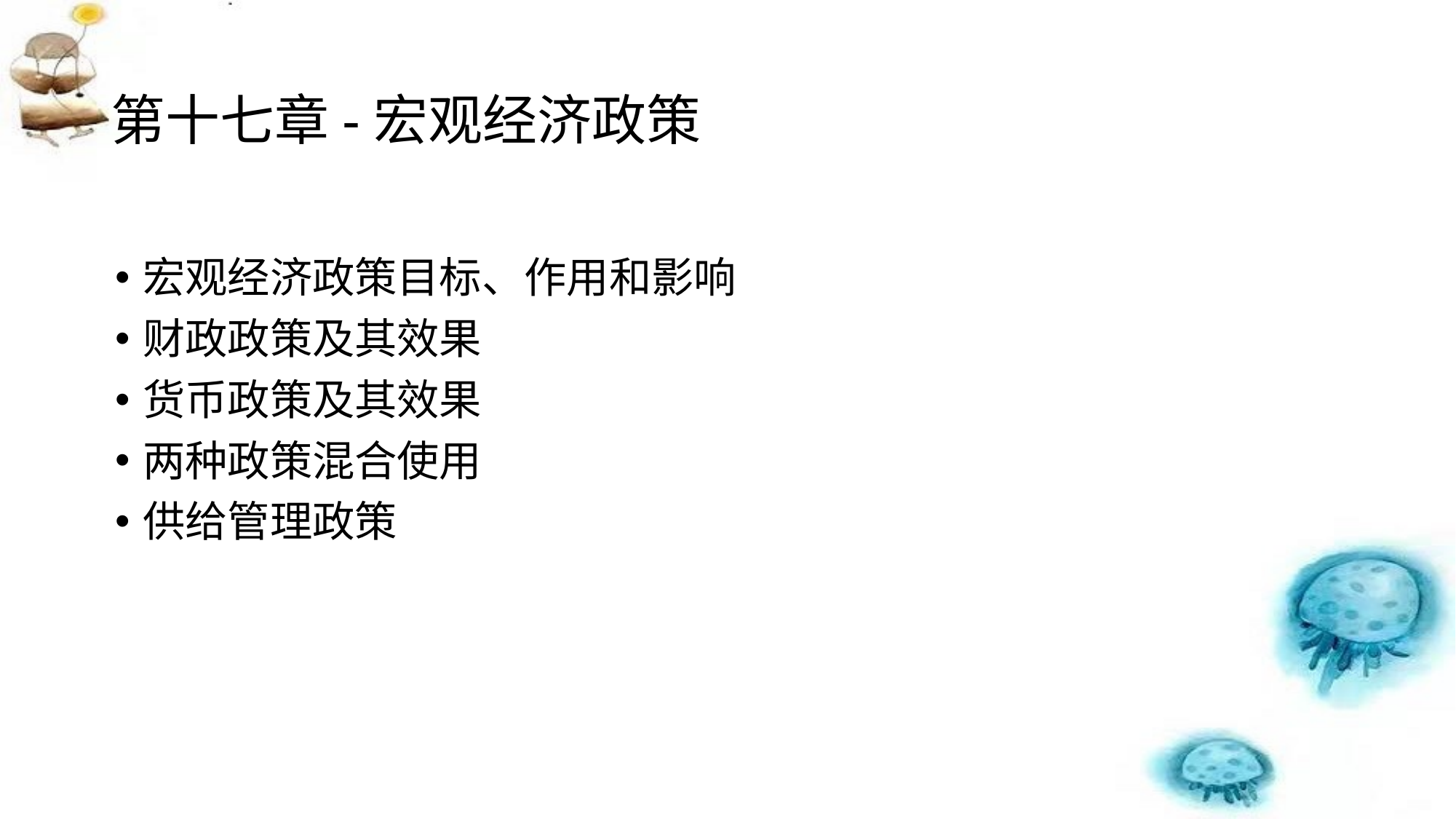

# 第十七章-宏观经济政策
宏观经济政策目标、作用和影响
财政政策及其效果
货币政策及其效果
两种政策混合使用
供给管理政策